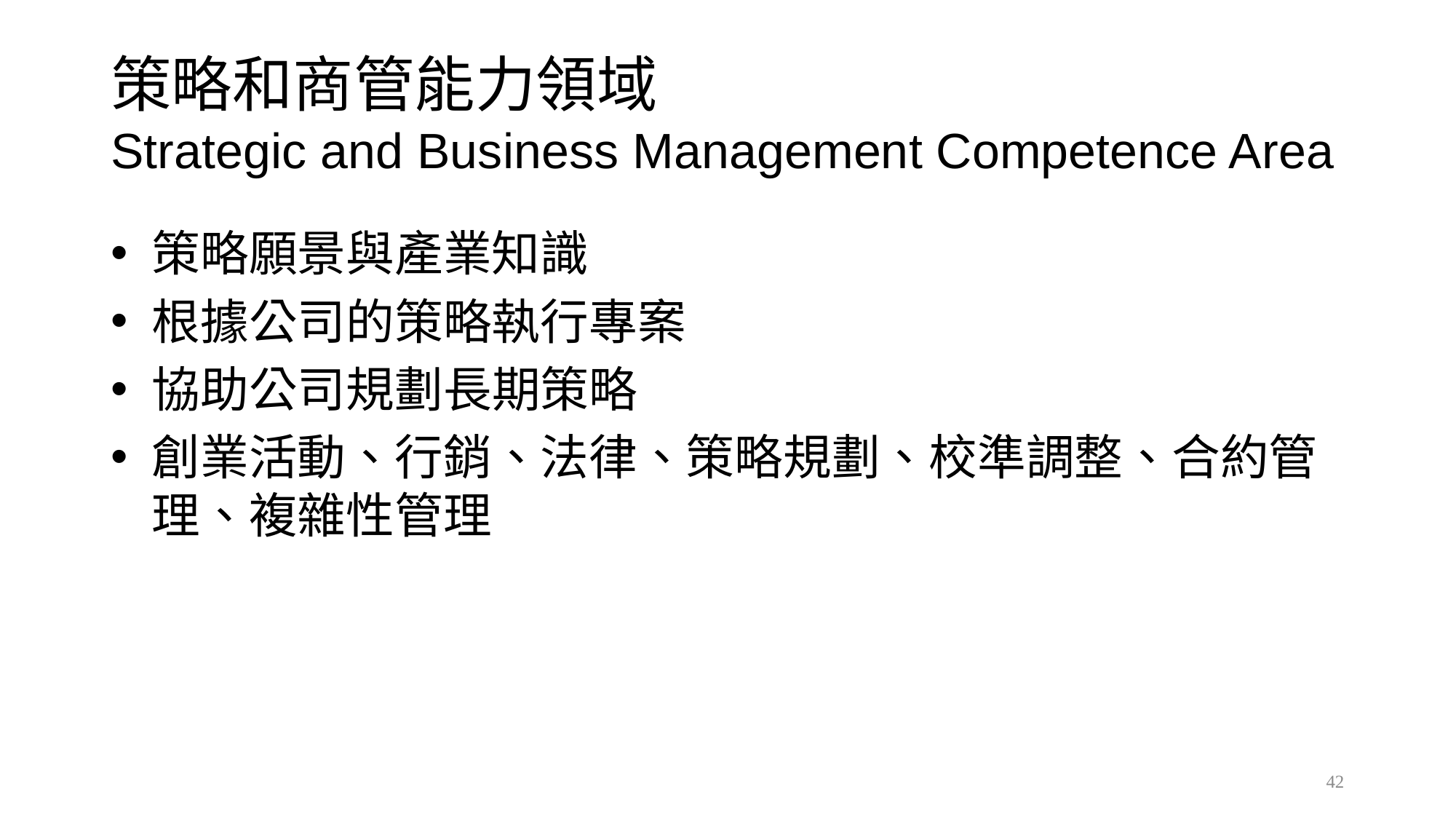

# 策略和商管能力領域 Strategic and Business Management Competence Area
策略願景與產業知識
根據公司的策略執行專案
協助公司規劃長期策略
創業活動、行銷、法律、策略規劃、校準調整、合約管理、複雜性管理

42